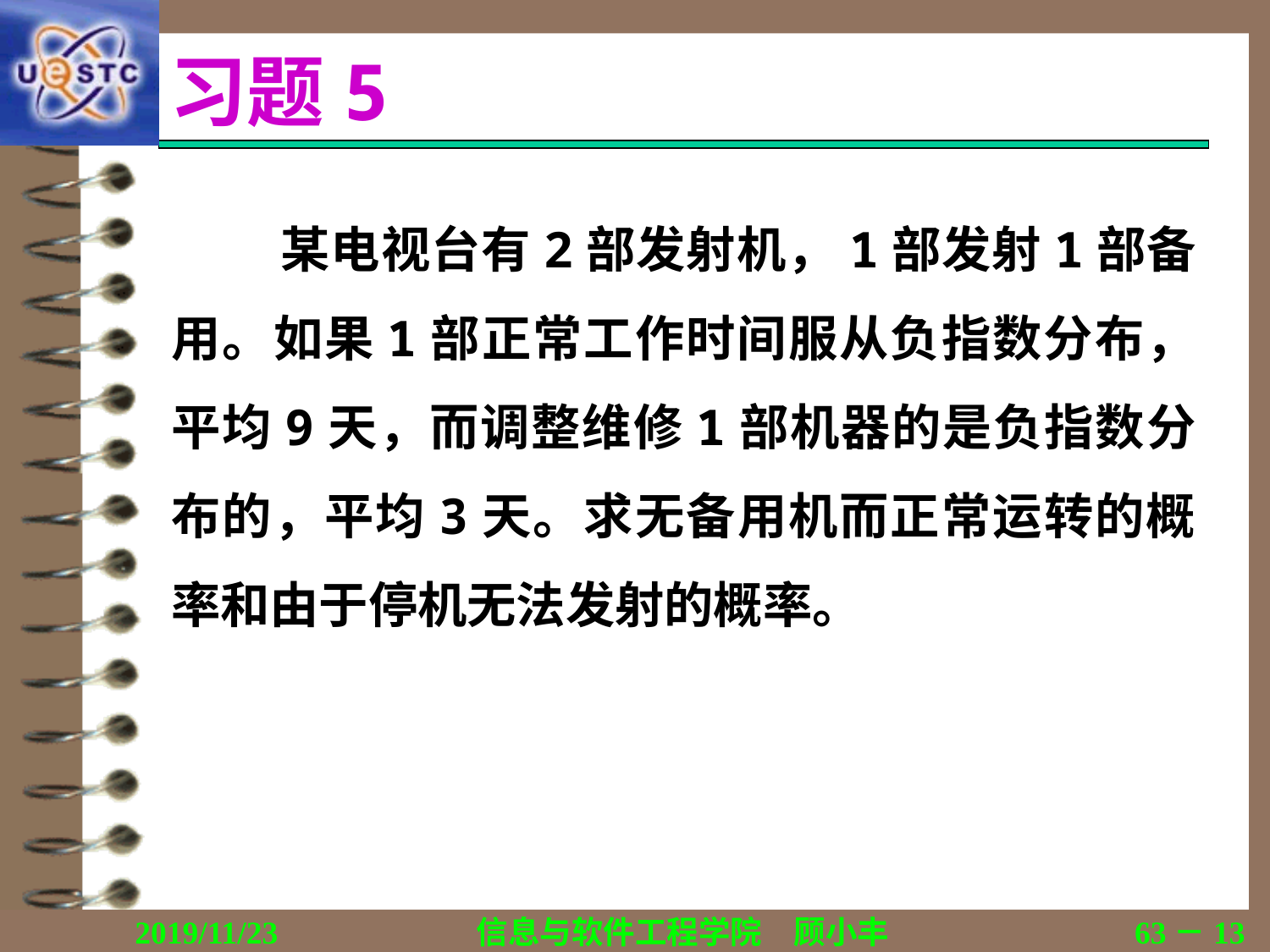

# 习题5
某电视台有2部发射机，1部发射1部备用。如果1部正常工作时间服从负指数分布，平均9天，而调整维修1部机器的是负指数分布的，平均3天。求无备用机而正常运转的概率和由于停机无法发射的概率。
2019/11/23
信息与软件工程学院　顾小丰
63－13